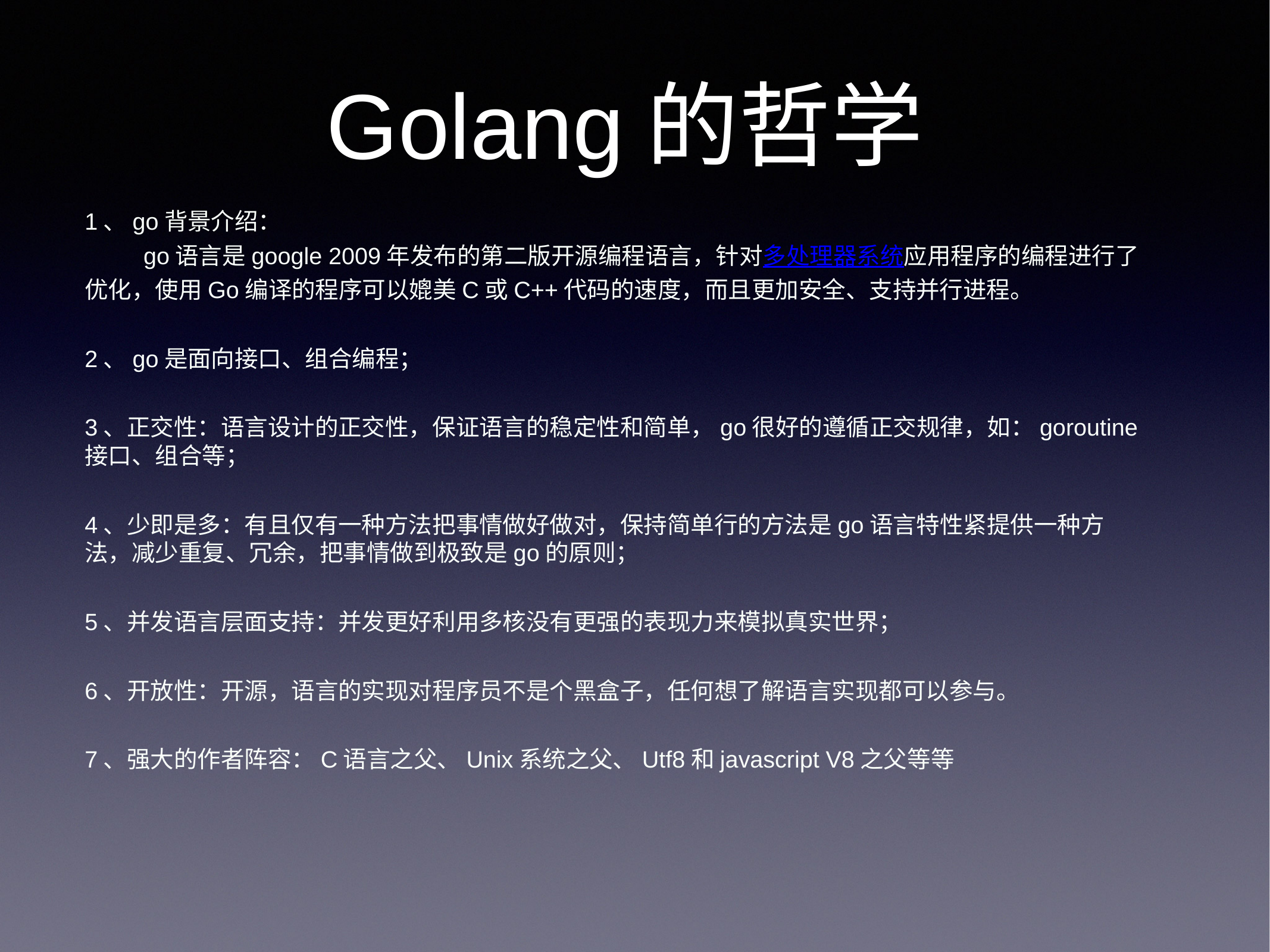

# Golang的哲学
1、go背景介绍：
         go语言是google 2009年发布的第二版开源编程语言，针对多处理器系统应用程序的编程进行了优化，使用Go编译的程序可以媲美C或C++代码的速度，而且更加安全、支持并行进程。

2、go是面向接口、组合编程；

3、正交性：语言设计的正交性，保证语言的稳定性和简单，go很好的遵循正交规律，如：goroutine接口、组合等；

4、少即是多：有且仅有一种方法把事情做好做对，保持简单行的方法是go语言特性紧提供一种方法，减少重复、冗余，把事情做到极致是go的原则；

5、并发语言层面支持：并发更好利用多核没有更强的表现力来模拟真实世界；

6、开放性：开源，语言的实现对程序员不是个黑盒子，任何想了解语言实现都可以参与。

7、强大的作者阵容：C语言之父、Unix系统之父、Utf8和javascript V8之父等等